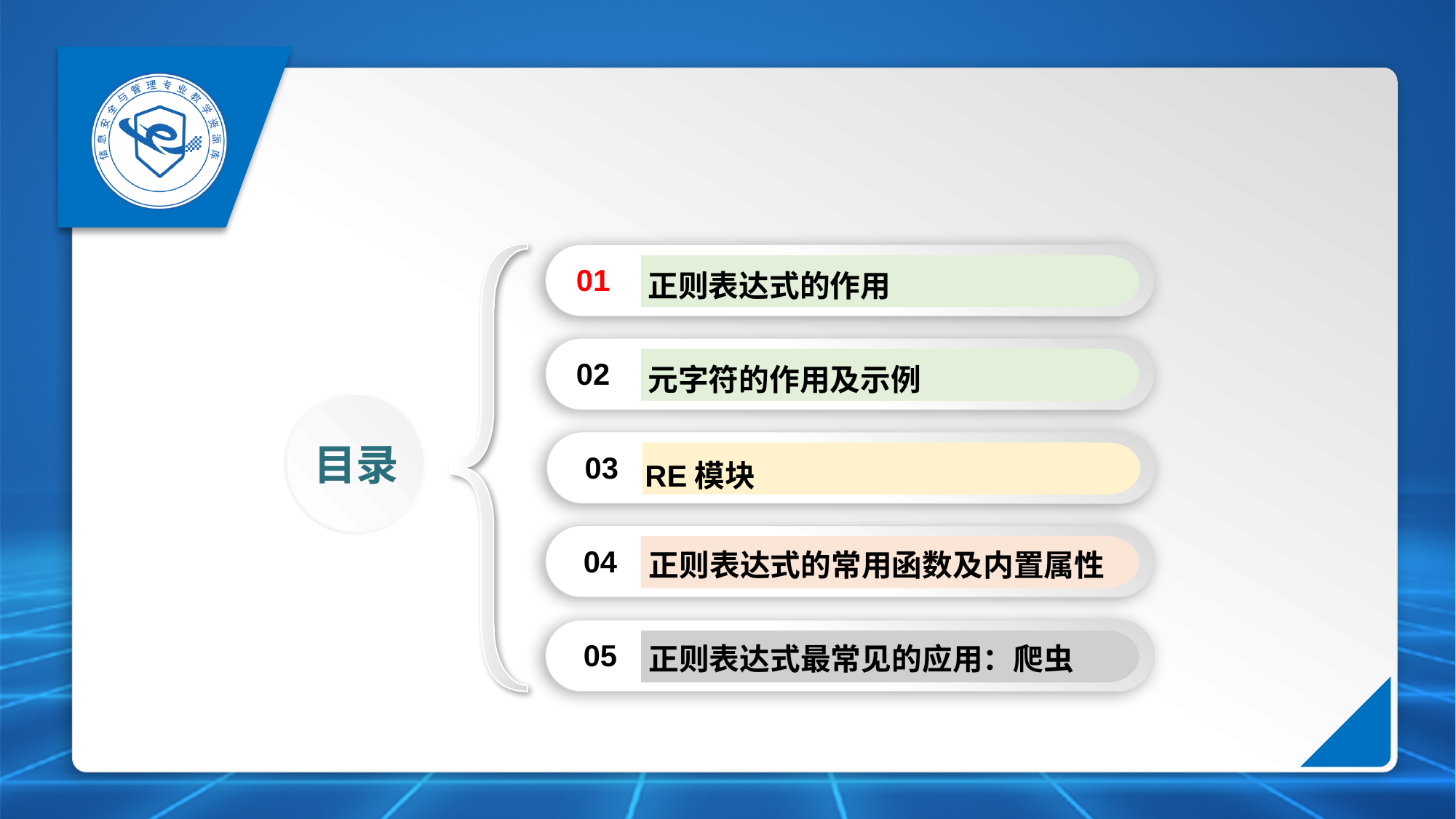

01
正则表达式的作用

02
元字符的作用及示例

03
RE模块
目录

04
正则表达式的常用函数及内置属性

05
正则表达式最常见的应用：爬虫